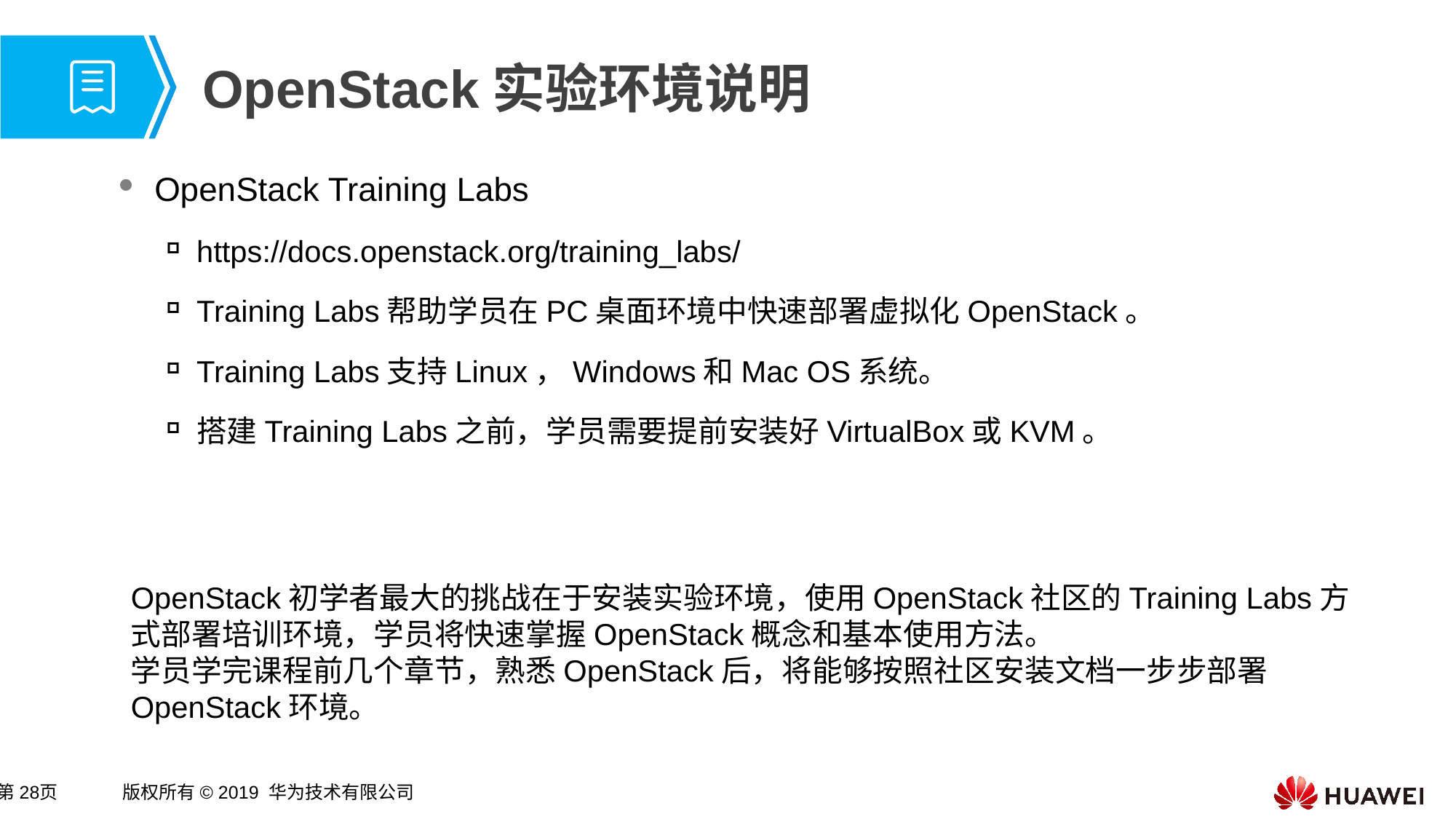

# OpenStack实验环境说明
OpenStack Training Labs
https://docs.openstack.org/training_labs/
Training Labs帮助学员在PC桌面环境中快速部署虚拟化OpenStack。
Training Labs支持Linux，Windows和Mac OS系统。
搭建Training Labs之前，学员需要提前安装好VirtualBox或KVM。
OpenStack初学者最大的挑战在于安装实验环境，使用OpenStack社区的Training Labs方式部署培训环境，学员将快速掌握OpenStack概念和基本使用方法。
学员学完课程前几个章节，熟悉OpenStack后，将能够按照社区安装文档一步步部署OpenStack环境。